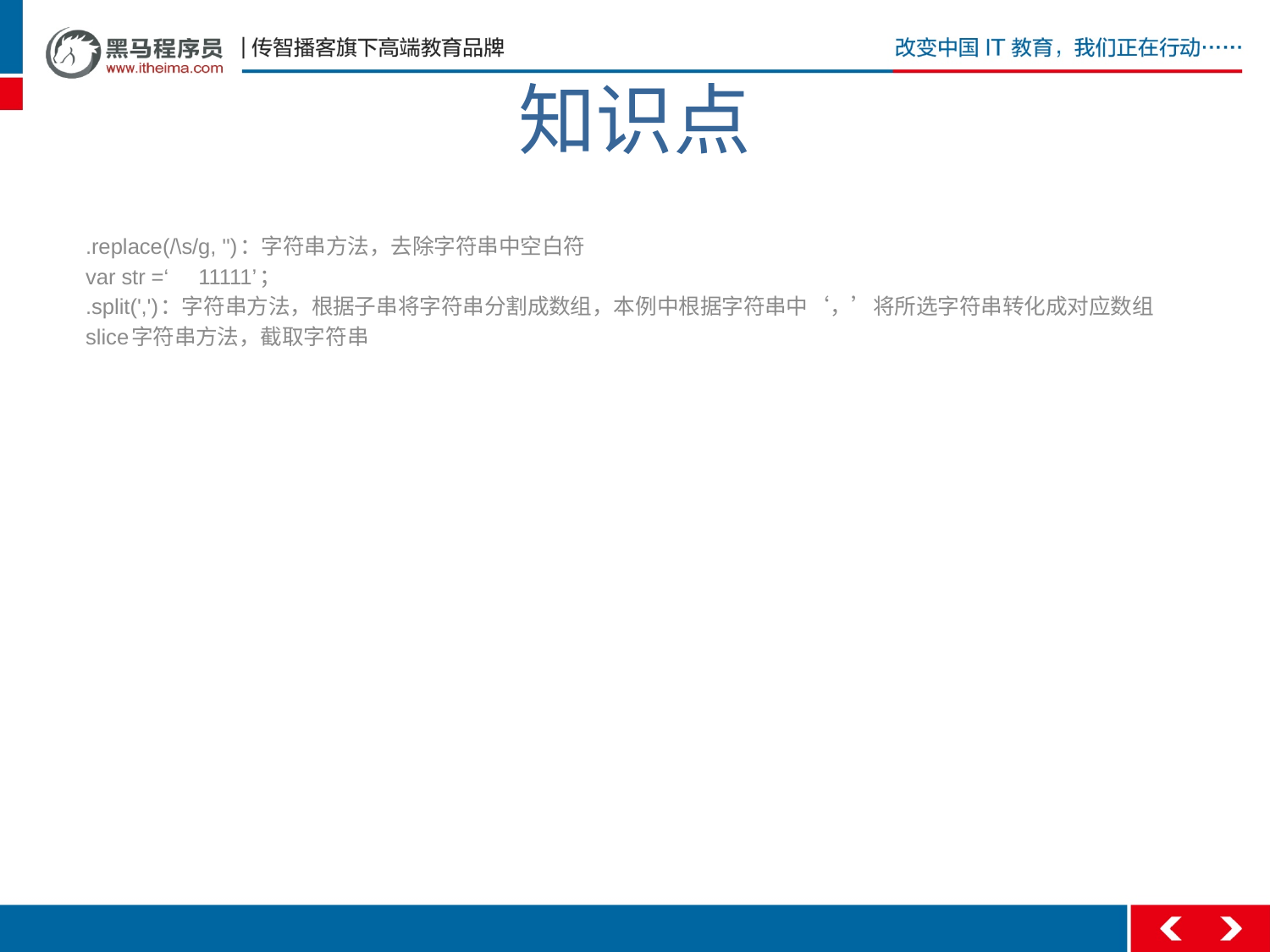

# 知识点
.replace(/\s/g, '')：字符串方法，去除字符串中空白符
var str =‘     11111’；
.split(',')：字符串方法，根据子串将字符串分割成数组，本例中根据字符串中‘，’将所选字符串转化成对应数组
slice字符串方法，截取字符串